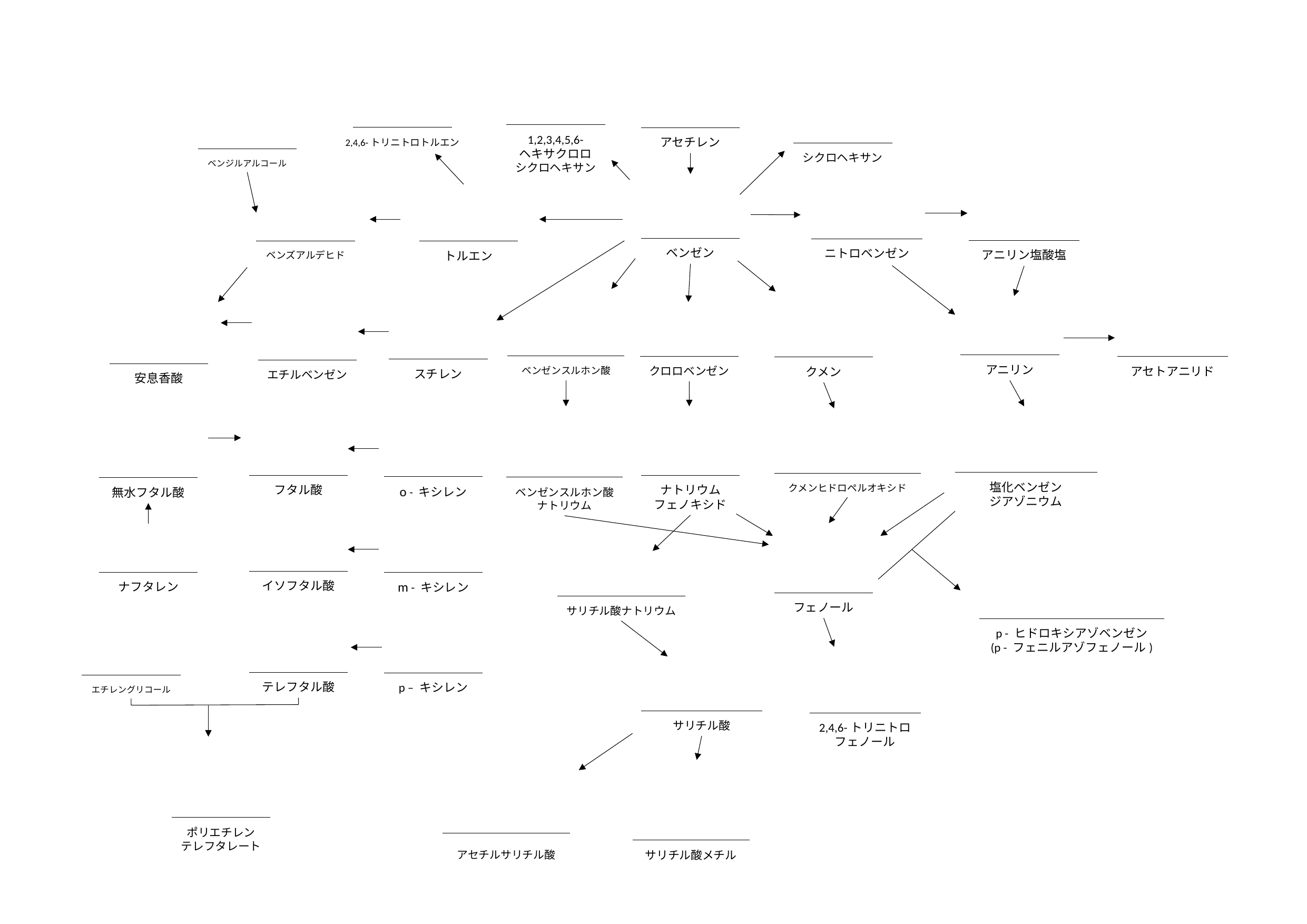

1,2,3,4,5,6-
ヘキサクロロシクロヘキサン

アセチレン

2,4,6-トリニトロトルエン

シクロヘキサン

ベンジルアルコール

ベンゼン

ニトロベンゼン

アニリン塩酸塩

トルエン

ベンズアルデヒド

アニリン

クロロベンゼン

アセトアニリド

クメン

ベンゼンスルホン酸

スチレン

エチルベンゼン

安息香酸

塩化ベンゼン
ジアゾニウム

ナトリウムフェノキシド

ベンゼンスルホン酸
ナトリウム

クメンヒドロペルオキシド

フタル酸

o - キシレン

無水フタル酸

イソフタル酸

m - キシレン

ナフタレン

フェノール

サリチル酸ナトリウム

p - ヒドロキシアゾベンゼン
(p - フェニルアゾフェノール)

テレフタル酸

p – キシレン

エチレングリコール

2,4,6-トリニトロフェノール

サリチル酸

ポリエチレン
テレフタレート

アセチルサリチル酸

サリチル酸メチル